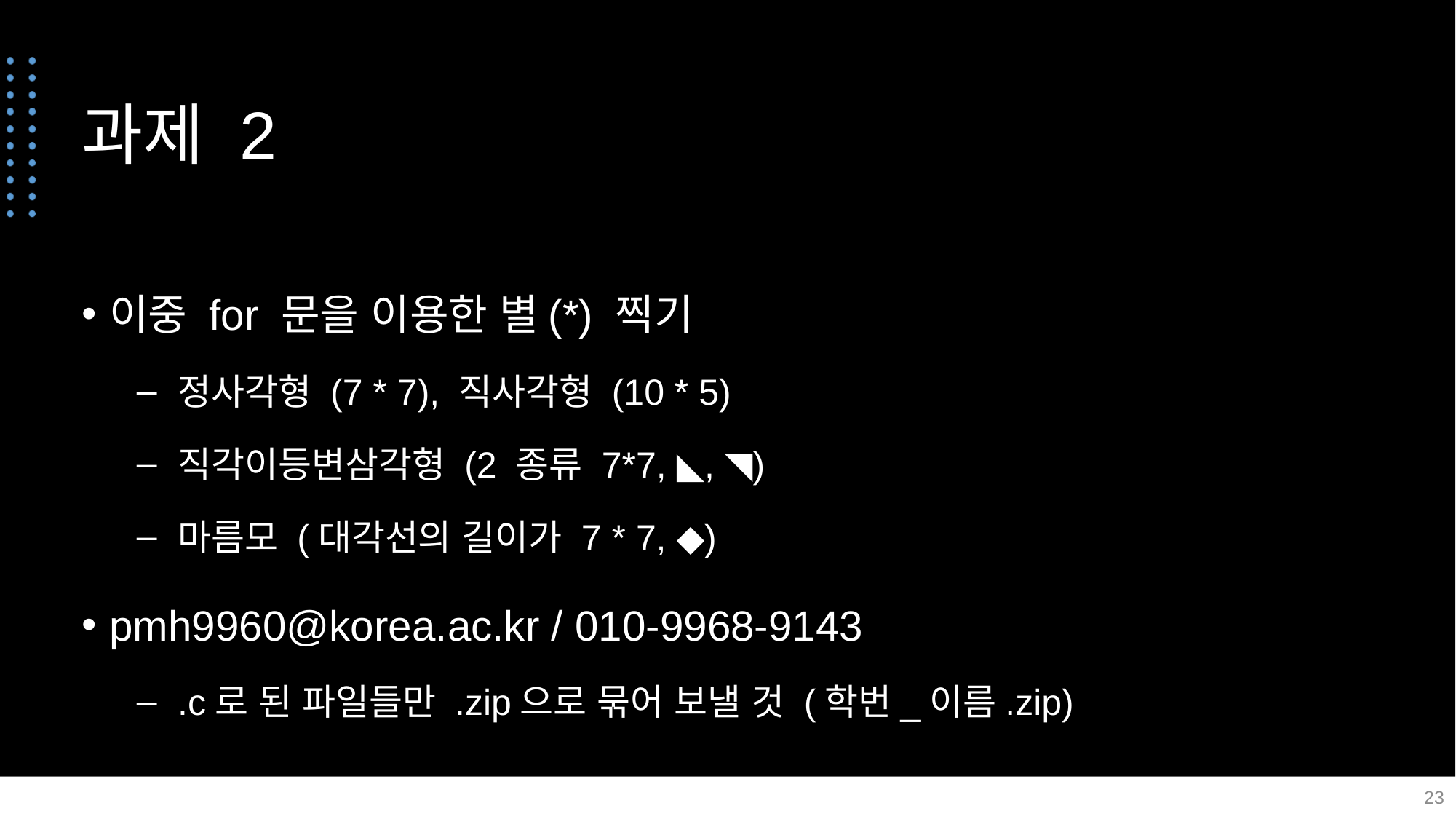

# 과제 2
이중 for 문을 이용한 별(*) 찍기
정사각형 (7 * 7), 직사각형 (10 * 5)
직각이등변삼각형 (2 종류 7*7, ◣, ◥)
마름모 (대각선의 길이가 7 * 7, ◆)
pmh9960@korea.ac.kr / 010-9968-9143
.c로 된 파일들만 .zip으로 묶어 보낼 것 (학번_이름.zip)
23